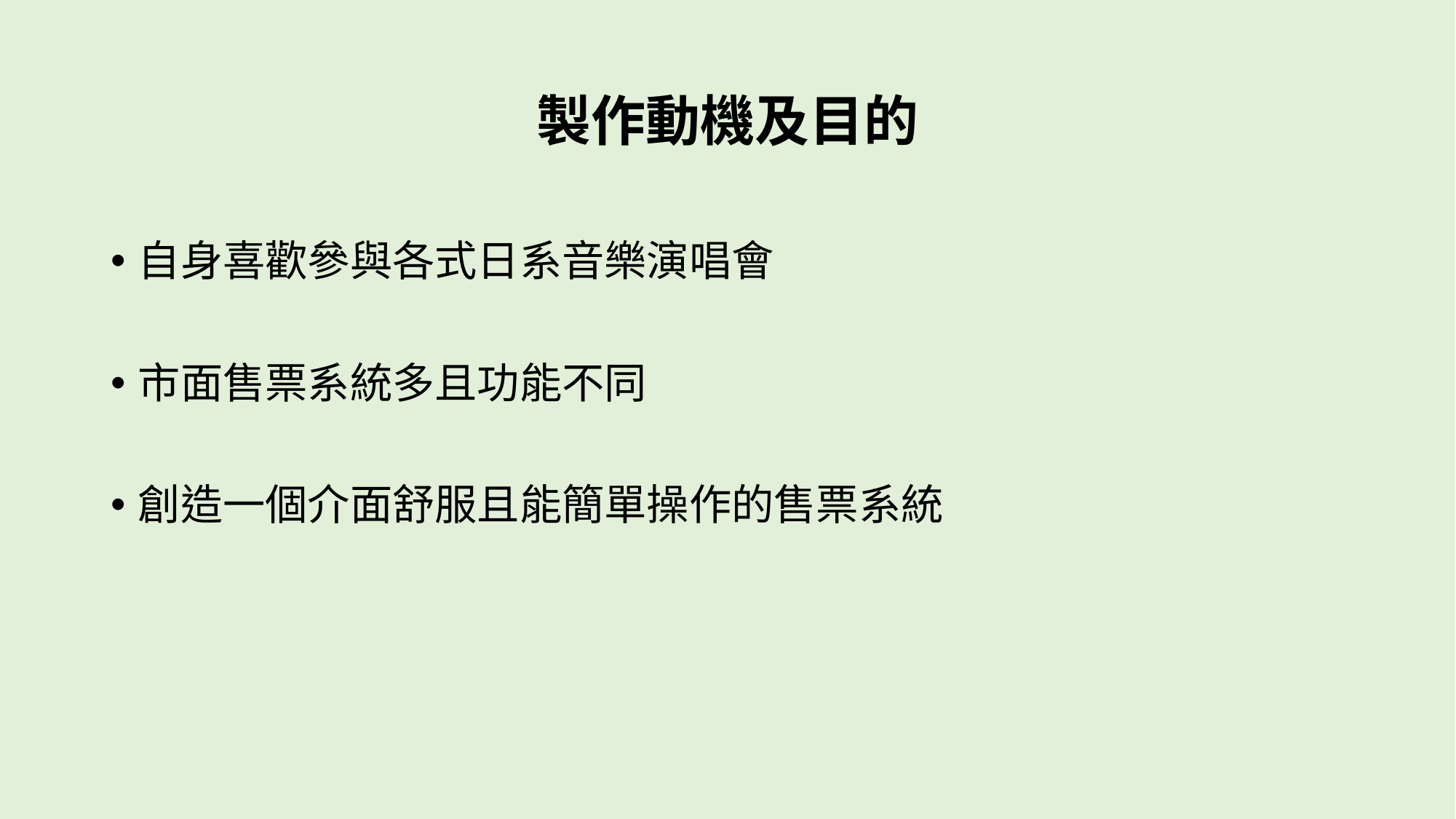

製作動機及目的
自身喜歡參與各式日系音樂演唱會

市面售票系統多且功能不同

創造一個介面舒服且能簡單操作的售票系統